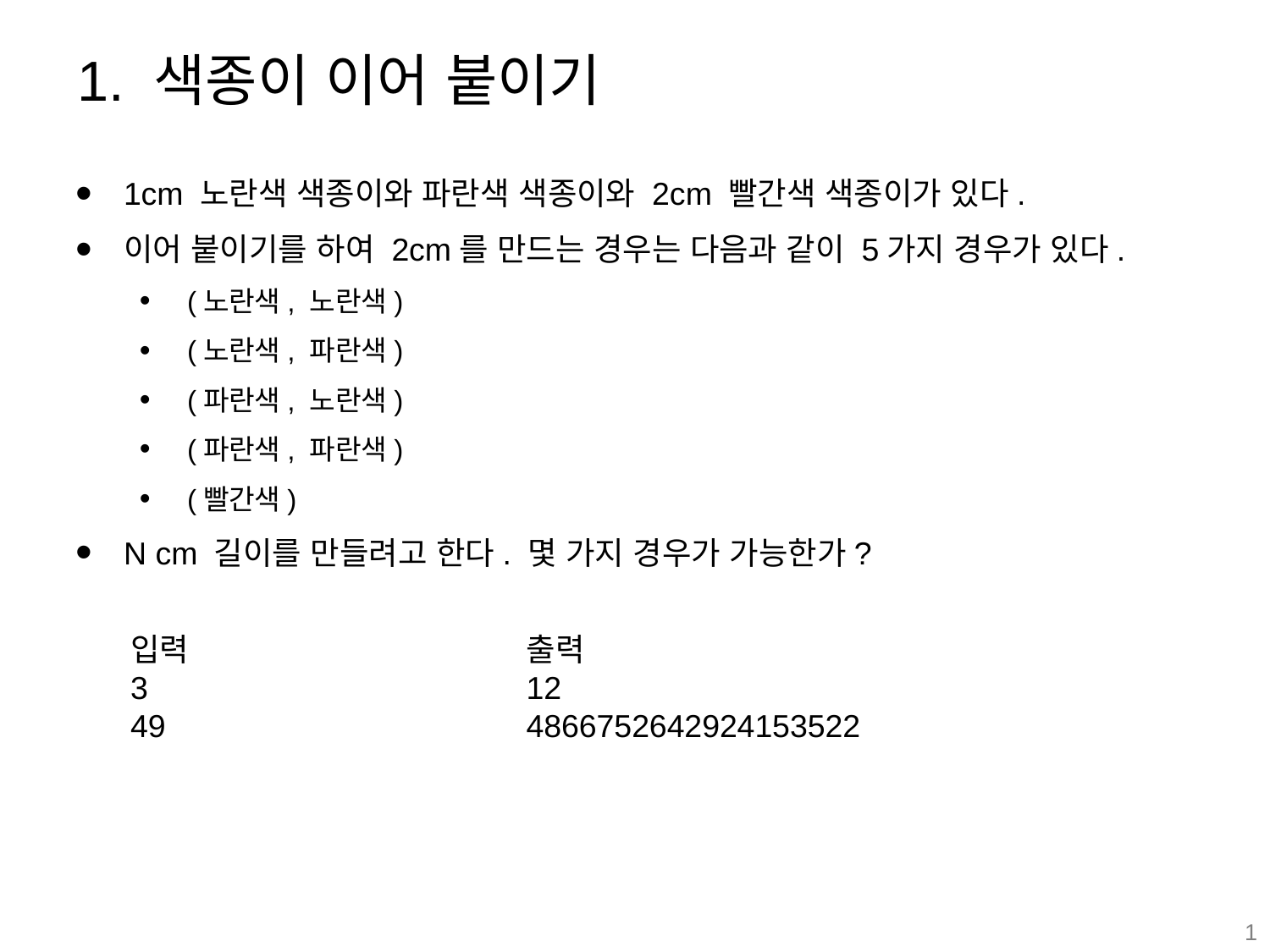

# 1. 색종이 이어 붙이기
1cm 노란색 색종이와 파란색 색종이와 2cm 빨간색 색종이가 있다.
이어 붙이기를 하여 2cm를 만드는 경우는 다음과 같이 5가지 경우가 있다.
(노란색, 노란색)
(노란색, 파란색)
(파란색, 노란색)
(파란색, 파란색)
(빨간색)
N cm 길이를 만들려고 한다. 몇 가지 경우가 가능한가?

입력
3
49
출력
12
4866752642924153522
1